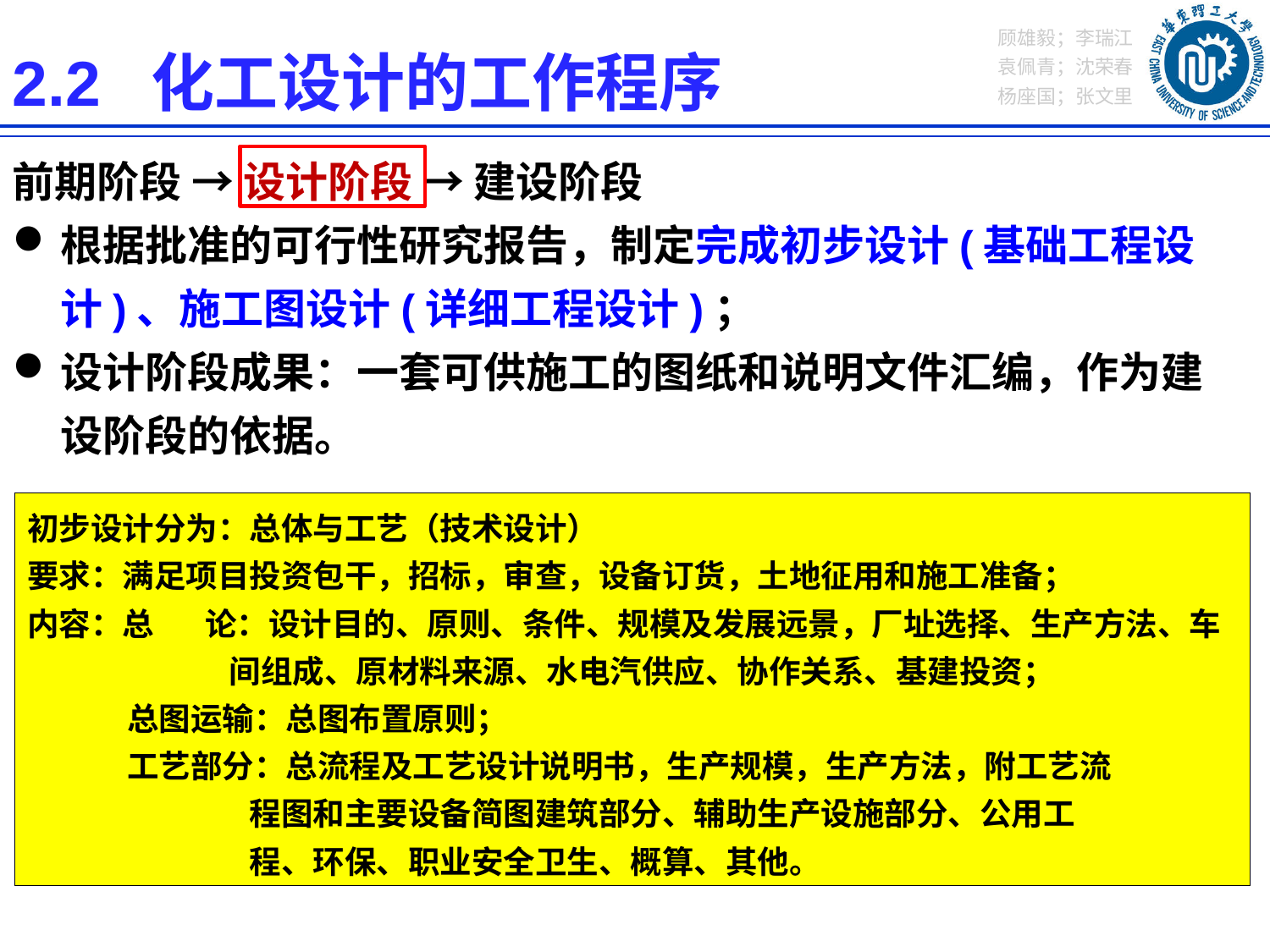

2.2  化工设计的工作程序
前期阶段 → 设计阶段 → 建设阶段
根据批准的可行性研究报告，制定完成初步设计(基础工程设计)、施工图设计(详细工程设计)；
设计阶段成果：一套可供施工的图纸和说明文件汇编，作为建设阶段的依据。

初步设计分为：总体与工艺（技术设计）
要求：满足项目投资包干，招标，审查，设备订货，土地征用和施工准备；
内容：总       论：设计目的、原则、条件、规模及发展远景，厂址选择、生产方法、车
                           间组成、原材料来源、水电汽供应、协作关系、基建投资；
    总图运输：总图布置原则；
    工艺部分：总流程及工艺设计说明书，生产规模，生产方法，附工艺流
                     程图和主要设备简图建筑部分、辅助生产设施部分、公用工
                     程、环保、职业安全卫生、概算、其他。